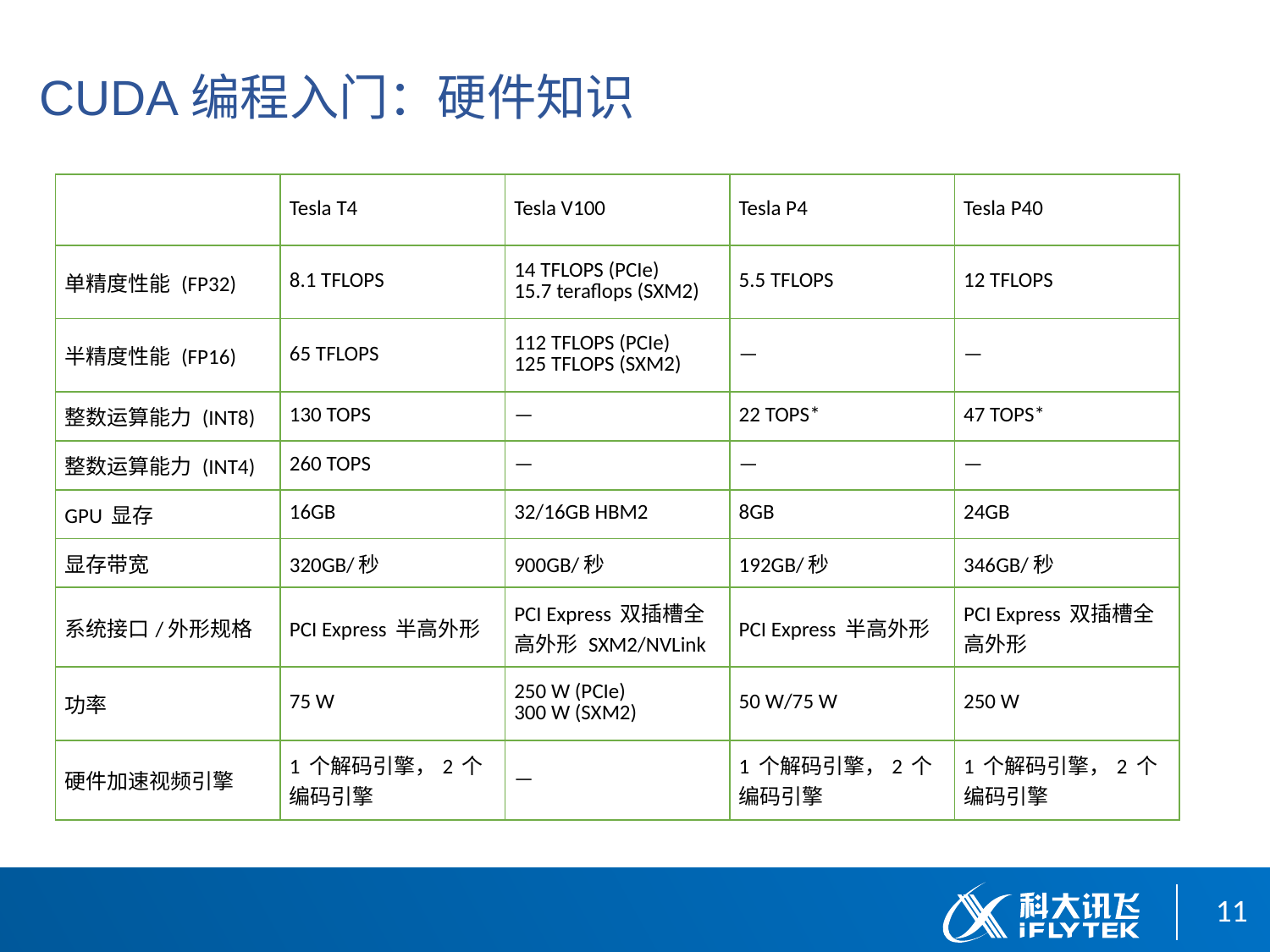

CUDA编程入门：硬件知识
|  | Tesla T4 | Tesla V100 | Tesla P4 | Tesla P40 |
| --- | --- | --- | --- | --- |
| 单精度性能 (FP32) | 8.1 TFLOPS | 14 TFLOPS (PCIe) 15.7 teraflops (SXM2) | 5.5 TFLOPS | 12 TFLOPS |
| 半精度性能 (FP16) | 65 TFLOPS | 112 TFLOPS (PCIe) 125 TFLOPS (SXM2) | — | — |
| 整数运算能力 (INT8) | 130 TOPS | — | 22 TOPS\* | 47 TOPS\* |
| 整数运算能力 (INT4) | 260 TOPS | — | — | — |
| GPU 显存 | 16GB | 32/16GB HBM2 | 8GB | 24GB |
| 显存带宽 | 320GB/秒 | 900GB/秒 | 192GB/秒 | 346GB/秒 |
| 系统接口/外形规格 | PCI Express 半高外形 | PCI Express 双插槽全高外形 SXM2/NVLink | PCI Express 半高外形 | PCI Express 双插槽全高外形 |
| 功率 | 75 W | 250 W (PCIe) 300 W (SXM2) | 50 W/75 W | 250 W |
| 硬件加速视频引擎 | 1 个解码引擎，2 个编码引擎 | — | 1 个解码引擎，2 个编码引擎 | 1 个解码引擎，2 个编码引擎 |